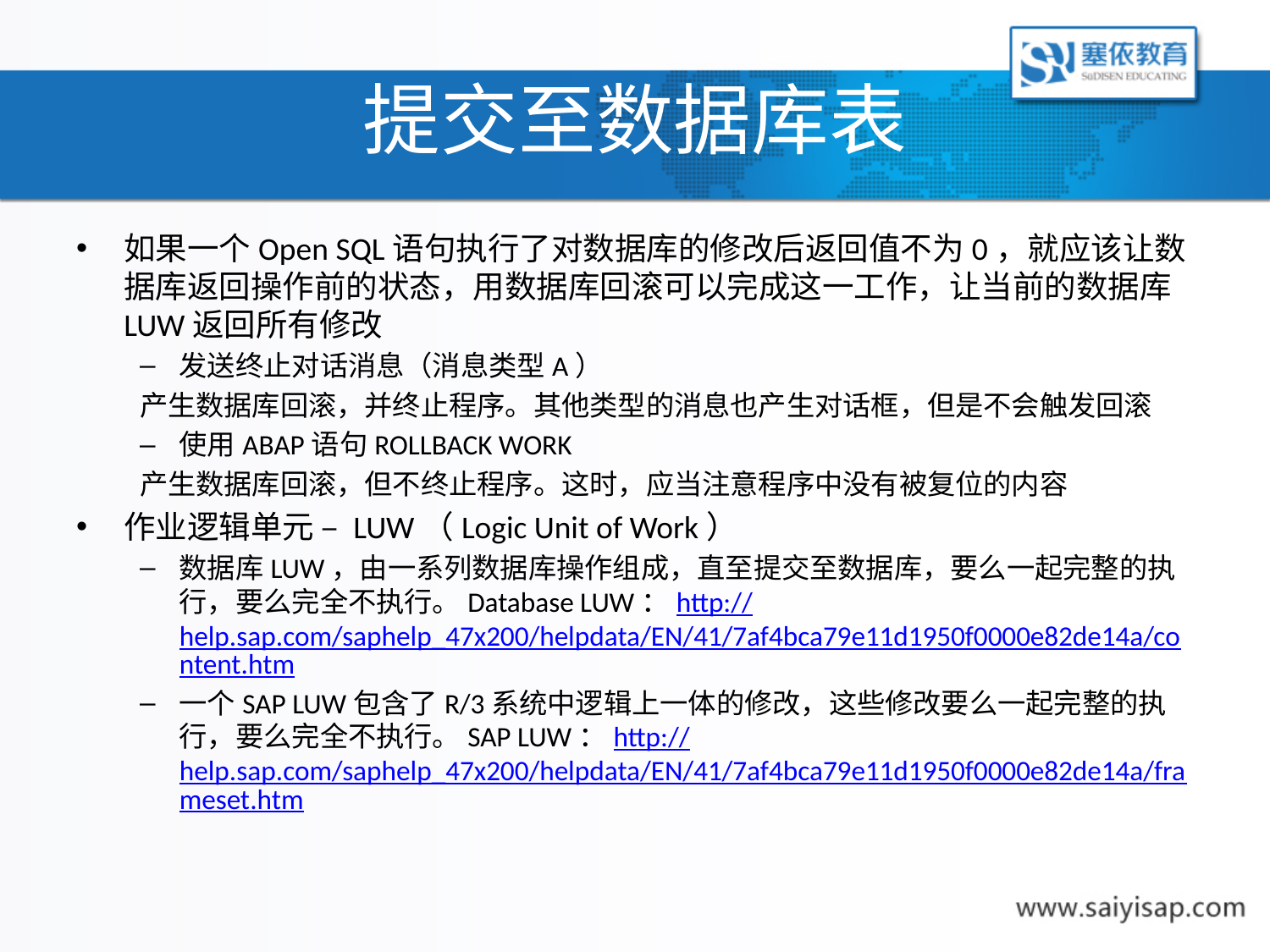

# 提交至数据库表
如果一个Open SQL语句执行了对数据库的修改后返回值不为0，就应该让数据库返回操作前的状态，用数据库回滚可以完成这一工作，让当前的数据库LUW返回所有修改
发送终止对话消息（消息类型A）
产生数据库回滚，并终止程序。其他类型的消息也产生对话框，但是不会触发回滚
使用ABAP语句ROLLBACK WORK
产生数据库回滚，但不终止程序。这时，应当注意程序中没有被复位的内容
作业逻辑单元 – LUW（Logic Unit of Work）
数据库LUW，由一系列数据库操作组成，直至提交至数据库，要么一起完整的执行，要么完全不执行。Database LUW：http://help.sap.com/saphelp_47x200/helpdata/EN/41/7af4bca79e11d1950f0000e82de14a/content.htm
一个SAP LUW包含了R/3系统中逻辑上一体的修改，这些修改要么一起完整的执行，要么完全不执行。SAP LUW：http://help.sap.com/saphelp_47x200/helpdata/EN/41/7af4bca79e11d1950f0000e82de14a/frameset.htm